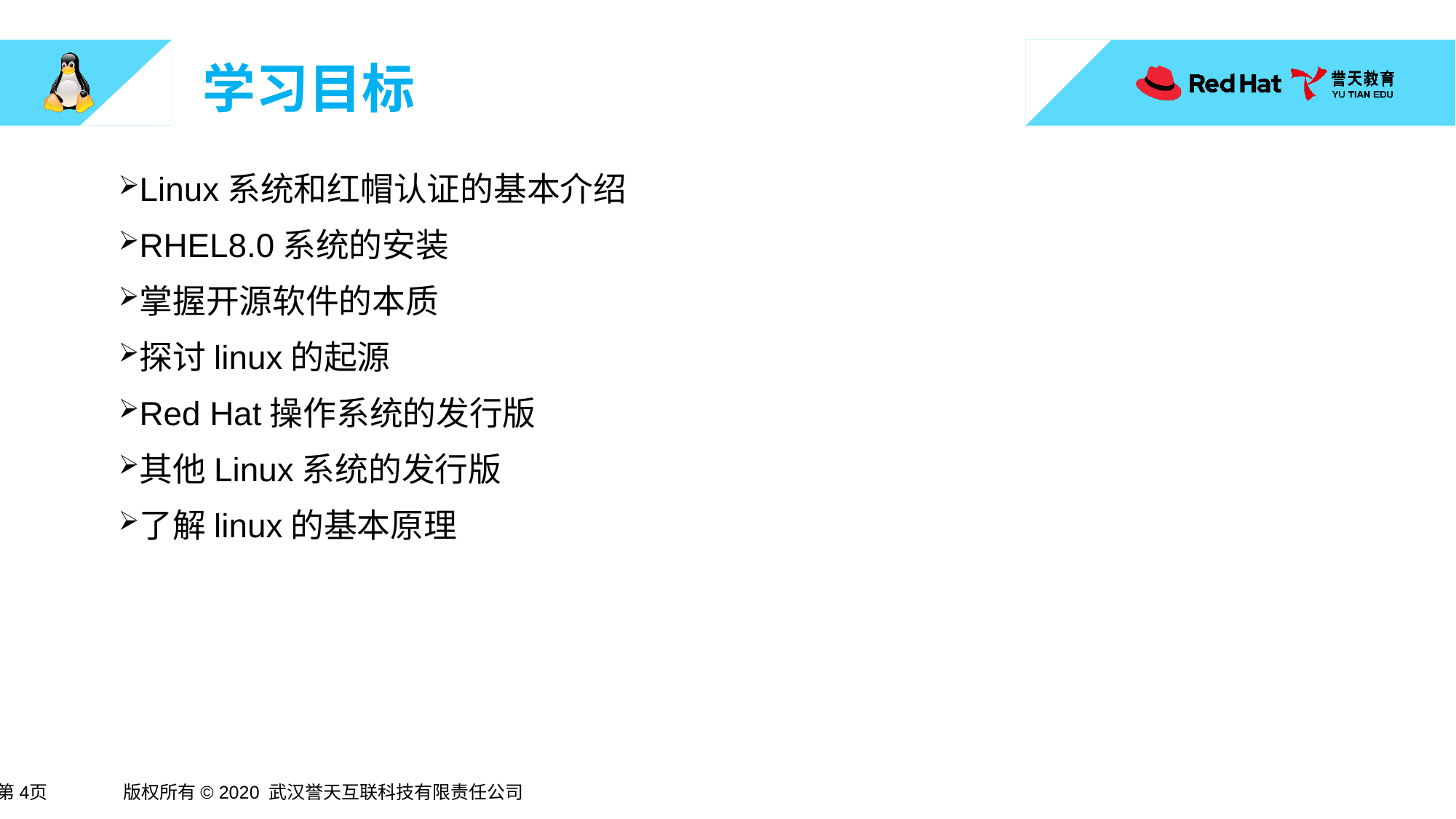

Linux系统和红帽认证的基本介绍
RHEL8.0系统的安装
掌握开源软件的本质
探讨linux的起源
Red Hat操作系统的发行版
其他Linux系统的发行版
了解linux的基本原理

4